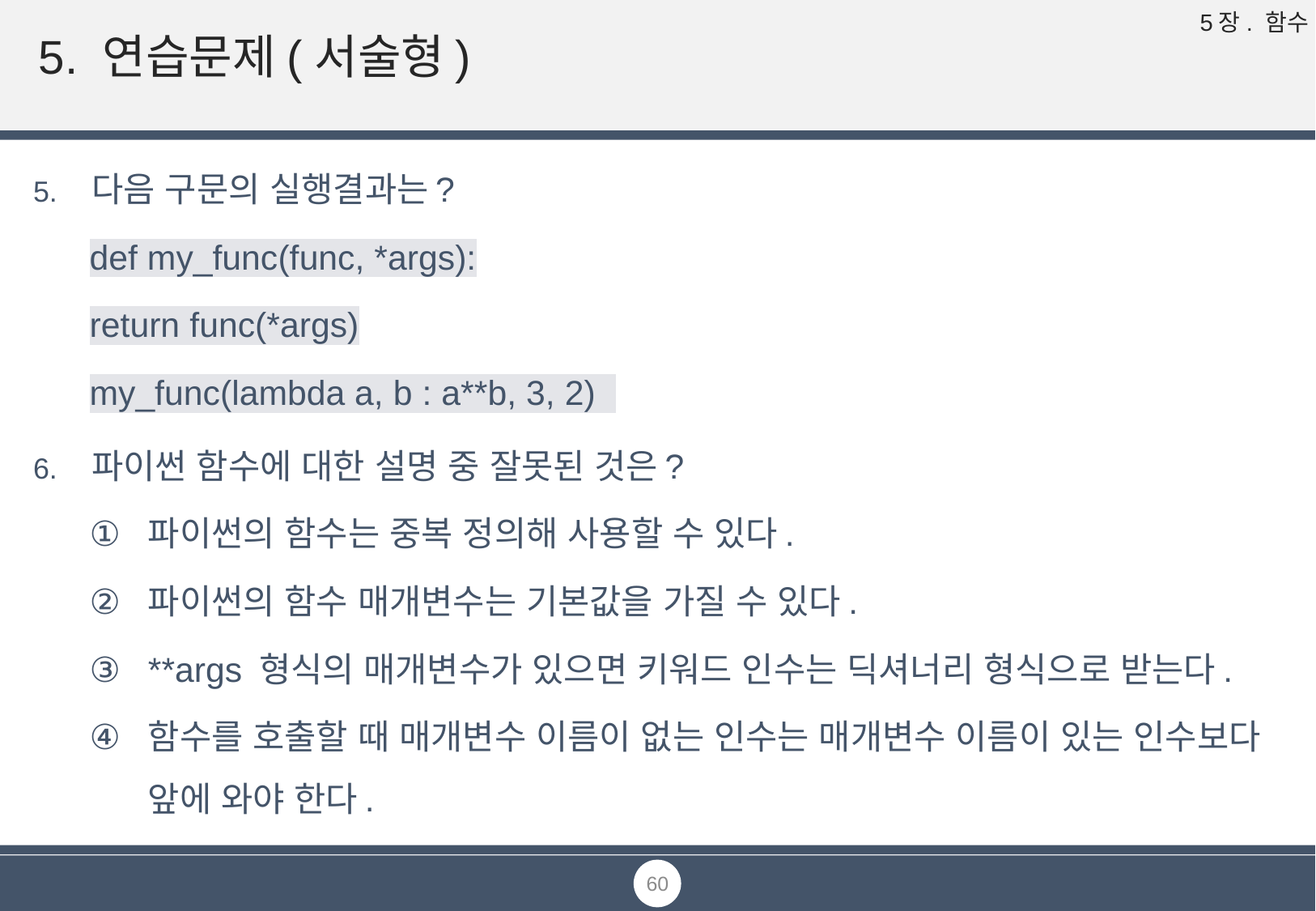

# 5. 연습문제(서술형)
다음 구문의 실행결과는?
def my_func(func, *args):
	return func(*args)
my_func(lambda a, b : a**b, 3, 2)
파이썬 함수에 대한 설명 중 잘못된 것은?
파이썬의 함수는 중복 정의해 사용할 수 있다.
파이썬의 함수 매개변수는 기본값을 가질 수 있다.
**args 형식의 매개변수가 있으면 키워드 인수는 딕셔너리 형식으로 받는다.
함수를 호출할 때 매개변수 이름이 없는 인수는 매개변수 이름이 있는 인수보다 앞에 와야 한다.
60